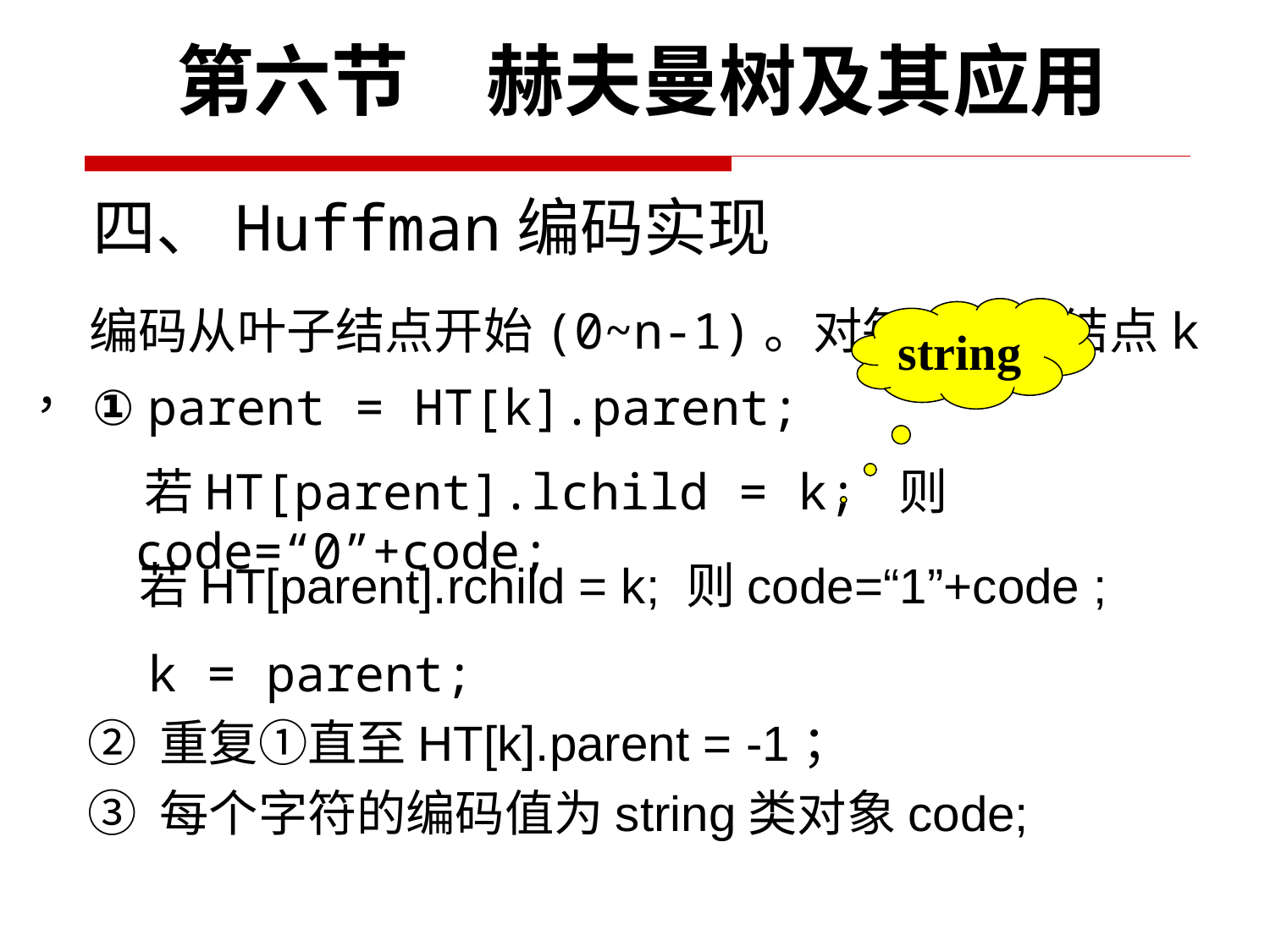

第六节　赫夫曼树及其应用
# 四、Huffman编码实现
        编码从叶子结点开始(0~n-1)。对每个叶子结点k ，

string
① parent = HT[k].parent;
    若HT[parent].lchild = k; 则code=“0”+code;
    若HT[parent].rchild = k; 则code=“1”+code ;
    k = parent;
② 重复①直至HT[k].parent = -1；
③ 每个字符的编码值为string类对象code;